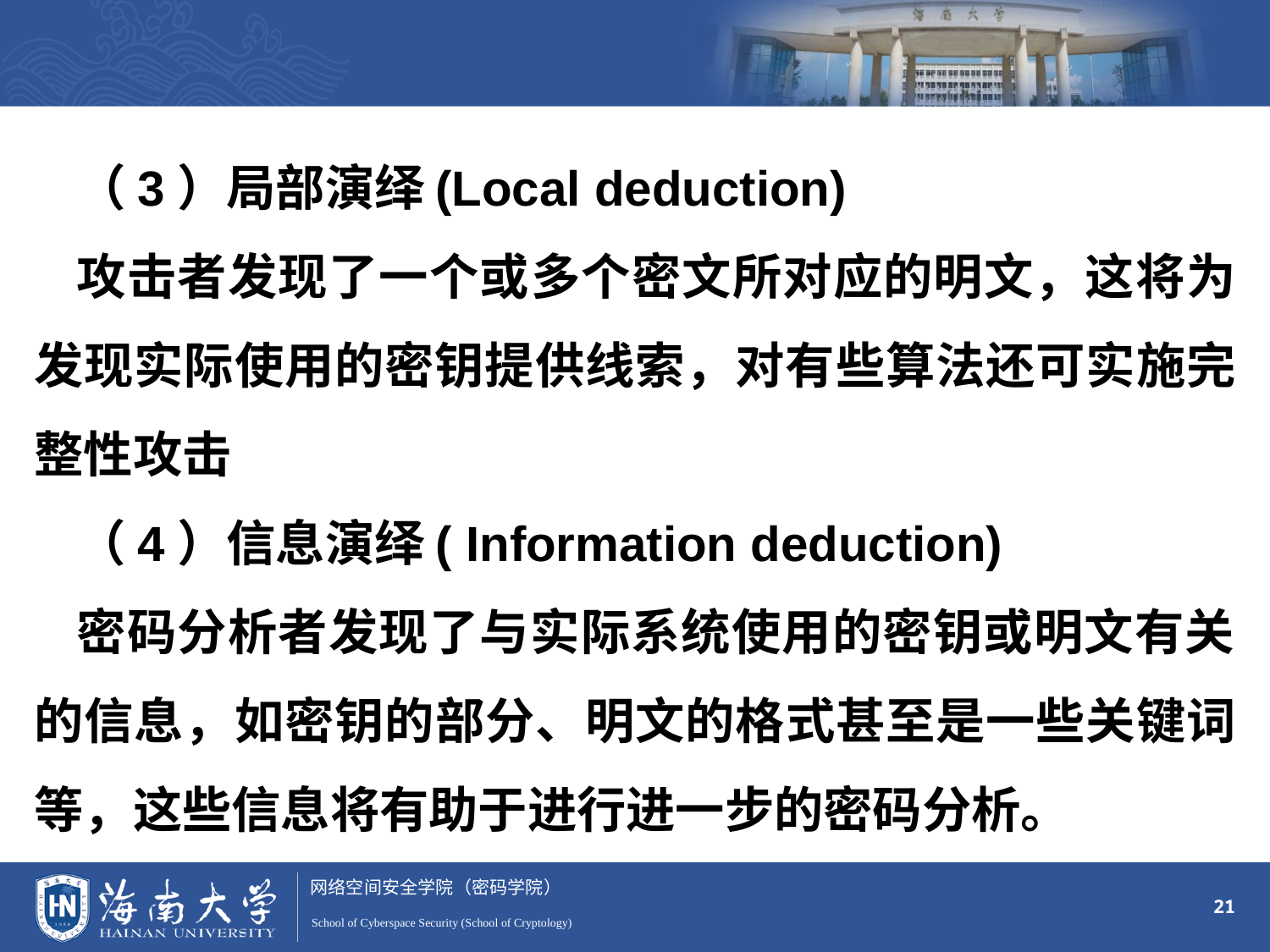

（3）局部演绎(Local deduction)
攻击者发现了一个或多个密文所对应的明文，这将为发现实际使用的密钥提供线索，对有些算法还可实施完整性攻击
（4）信息演绎( Information deduction)
密码分析者发现了与实际系统使用的密钥或明文有关的信息，如密钥的部分、明文的格式甚至是一些关键词等，这些信息将有助于进行进一步的密码分析。
21